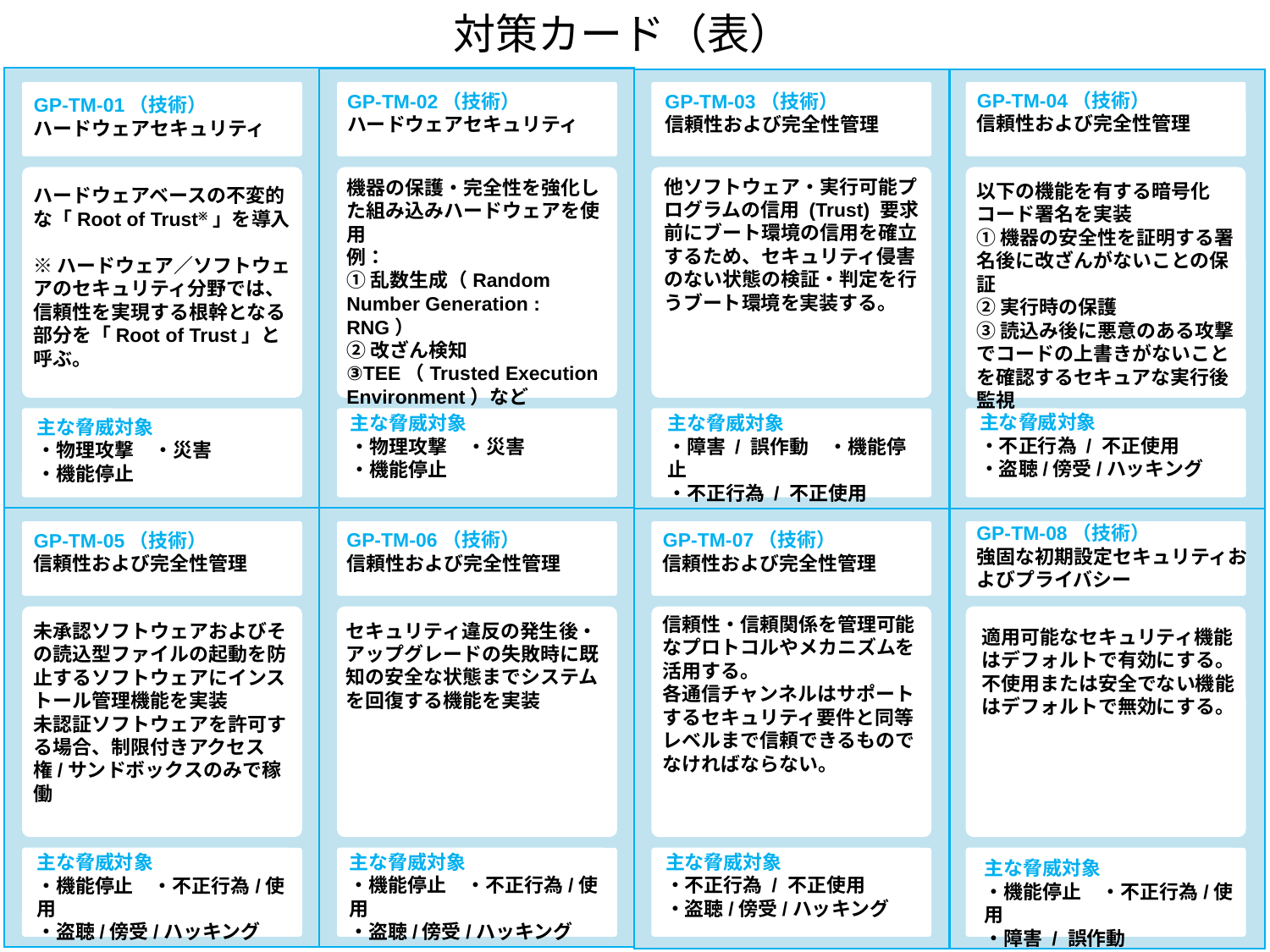

対策カード（表）

GP-TM-04（技術）
信頼性および完全性管理

GP-TM-02（技術）
ハードウェアセキュリティ
GP-TM-03（技術）
信頼性および完全性管理
GP-TM-01（技術）
ハードウェアセキュリティ

他ソフトウェア・実行可能プログラムの信用 (Trust) 要求前にブート環境の信用を確立するため、セキュリティ侵害のない状態の検証・判定を行うブート環境を実装する。
機器の保護・完全性を強化した組み込みハードウェアを使用
例：
①乱数生成（Random Number Generation : RNG）
②改ざん検知
③TEE（Trusted Execution Environment）など
以下の機能を有する暗号化コード署名を実装
①機器の安全性を証明する署名後に改ざんがないことの保証
②実行時の保護
③読込み後に悪意のある攻撃でコードの上書きがないことを確認するセキュアな実行後監視
ハードウェアベースの不変的な「Root of Trust※」を導入

※ハードウェア／ソフトウェアのセキュリティ分野では、信頼性を実現する根幹となる部分を「Root of Trust」と呼ぶ。
主な脅威対象
・不正行為 / 不正使用
・盗聴/傍受/ハッキング
主な脅威対象
・物理攻撃　・災害
・機能停止
主な脅威対象
・障害 / 誤作動　・機能停止
・不正行為 / 不正使用

主な脅威対象
・物理攻撃　・災害
・機能停止

GP-TM-08（技術）
強固な初期設定セキュリティおよびプライバシー

GP-TM-07（技術）
信頼性および完全性管理
GP-TM-06（技術）
信頼性および完全性管理
GP-TM-05（技術）
信頼性および完全性管理
信頼性・信頼関係を管理可能なプロトコルやメカニズムを活用する。
各通信チャンネルはサポートするセキュリティ要件と同等レベルまで信頼できるものでなければならない。

セキュリティ違反の発生後・アップグレードの失敗時に既知の安全な状態までシステムを回復する機能を実装
未承認ソフトウェアおよびその読込型ファイルの起動を防止するソフトウェアにインストール管理機能を実装
未認証ソフトウェアを許可する場合、制限付きアクセス権/サンドボックスのみで稼働
適用可能なセキュリティ機能はデフォルトで有効にする。
不使用または安全でない機能はデフォルトで無効にする。
主な脅威対象
・不正行為 / 不正使用
・盗聴/傍受/ハッキング
主な脅威対象
・機能停止　・不正行為/使用
・盗聴/傍受/ハッキング
主な脅威対象
・機能停止　・不正行為/使用
・盗聴/傍受/ハッキング

主な脅威対象
・機能停止　・不正行為/使用
・障害 / 誤作動